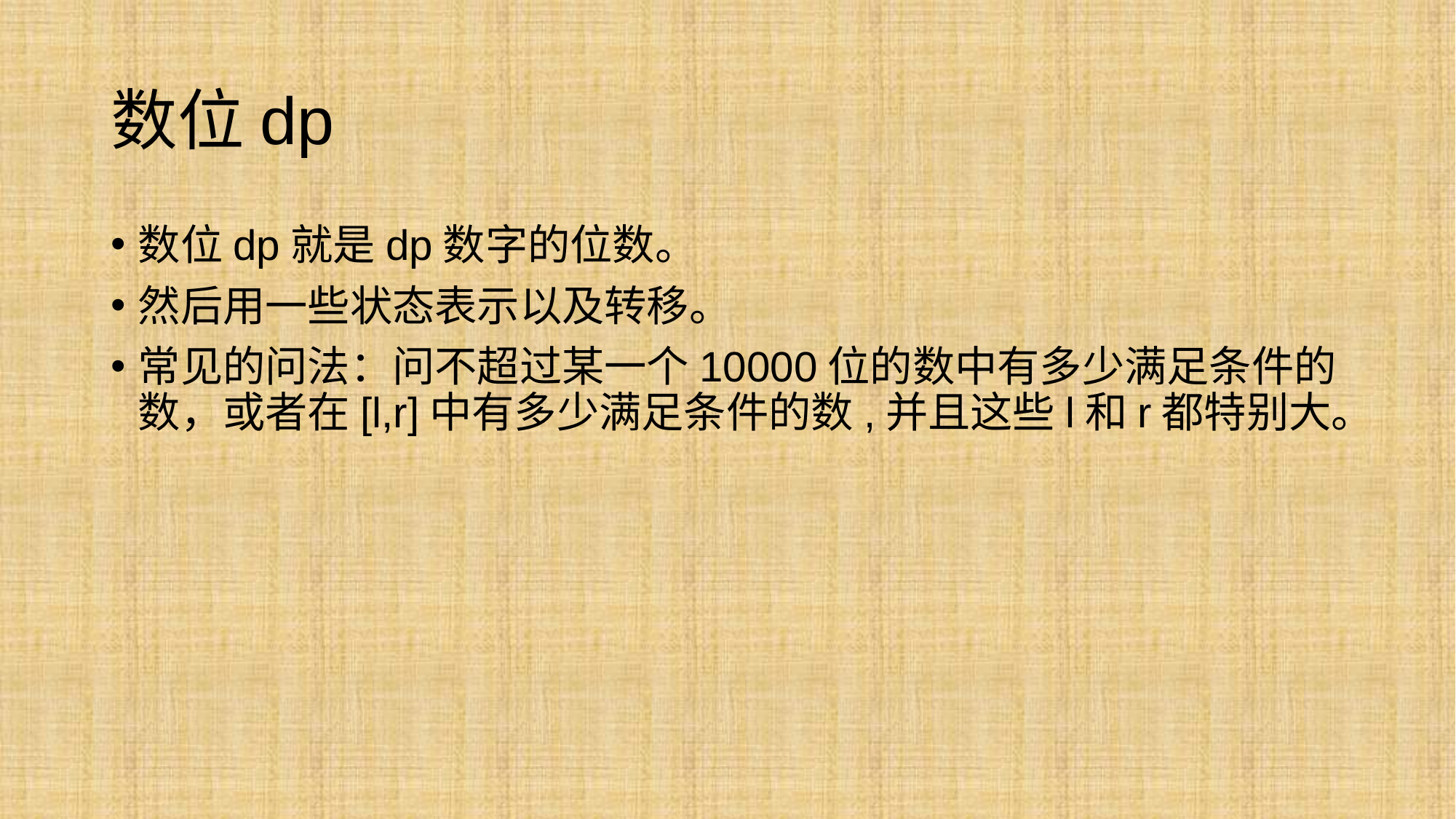

# 数位dp
数位dp就是dp数字的位数。
然后用一些状态表示以及转移。
常见的问法：问不超过某一个10000位的数中有多少满足条件的数，或者在[l,r]中有多少满足条件的数,并且这些l和r都特别大。